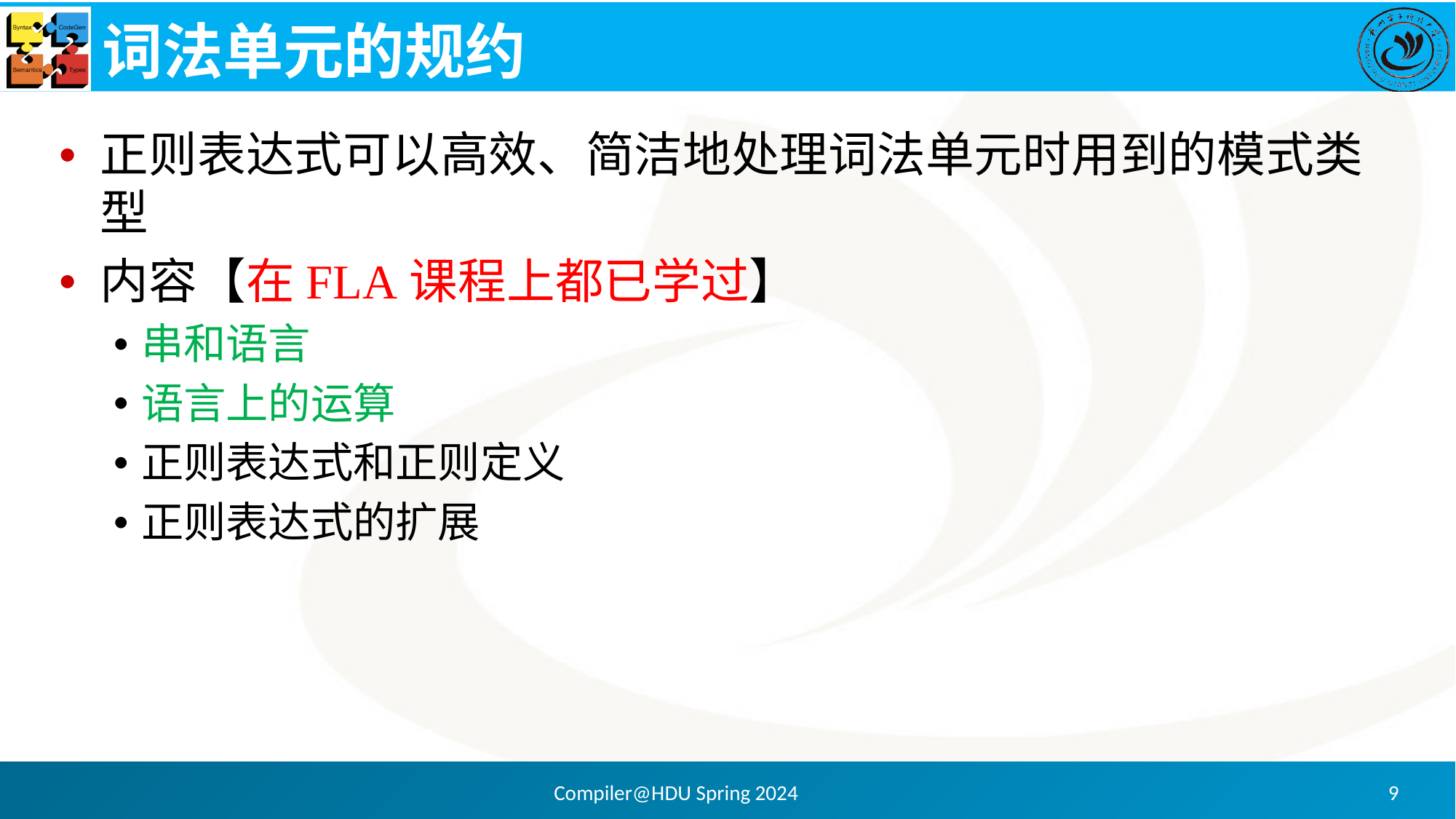

# 词法单元的规约
正则表达式可以高效、简洁地处理词法单元时用到的模式类型
内容【在FLA课程上都已学过】
串和语言
语言上的运算
正则表达式和正则定义
正则表达式的扩展
Compiler@HDU Spring 2024
9